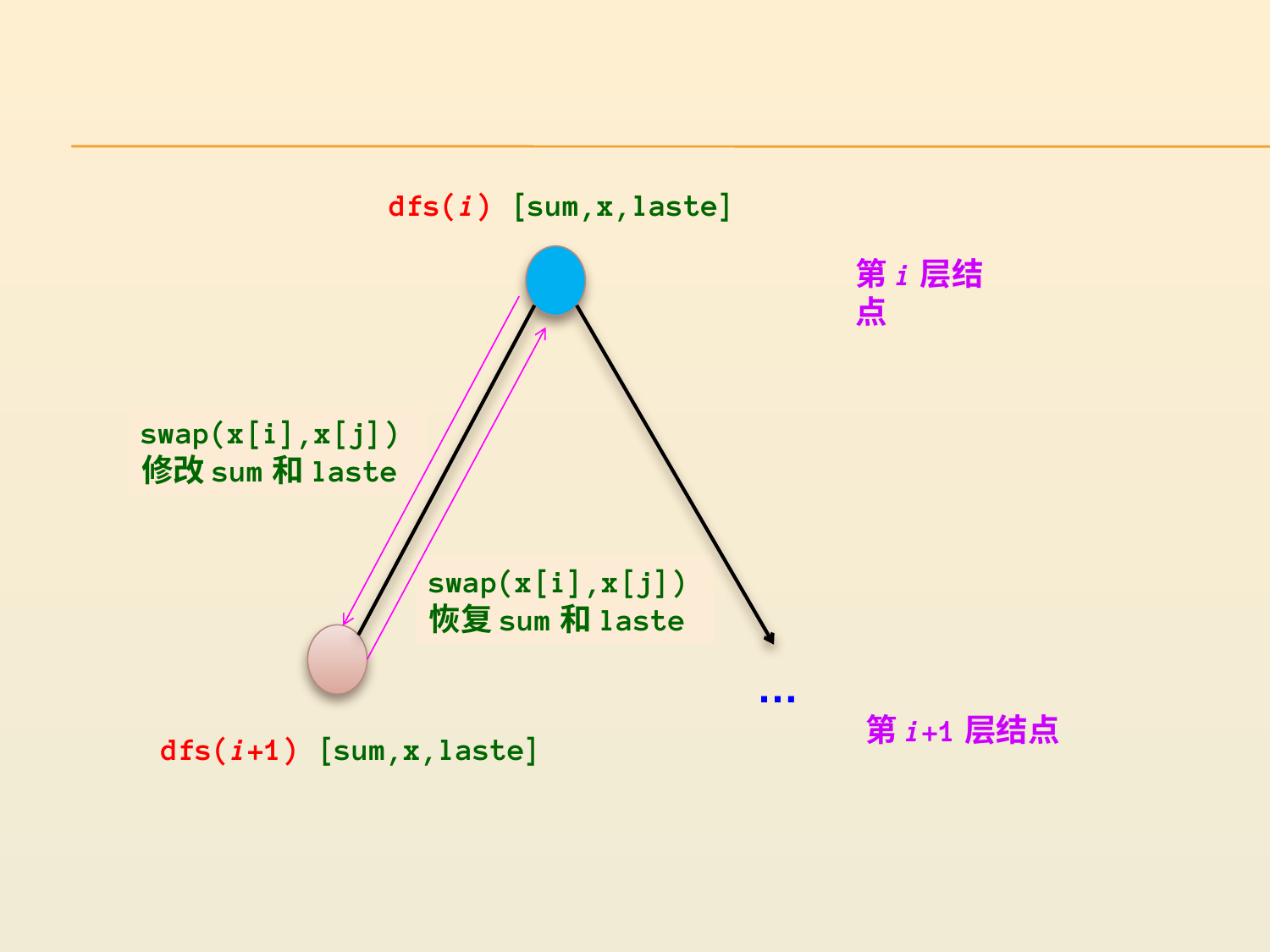

dfs(i) [sum,x,laste]

第i层结点
swap(x[i],x[j])
修改sum和laste

第i+1层结点
dfs(i+1) [sum,x,laste]
swap(x[i],x[j])
恢复sum和laste
…